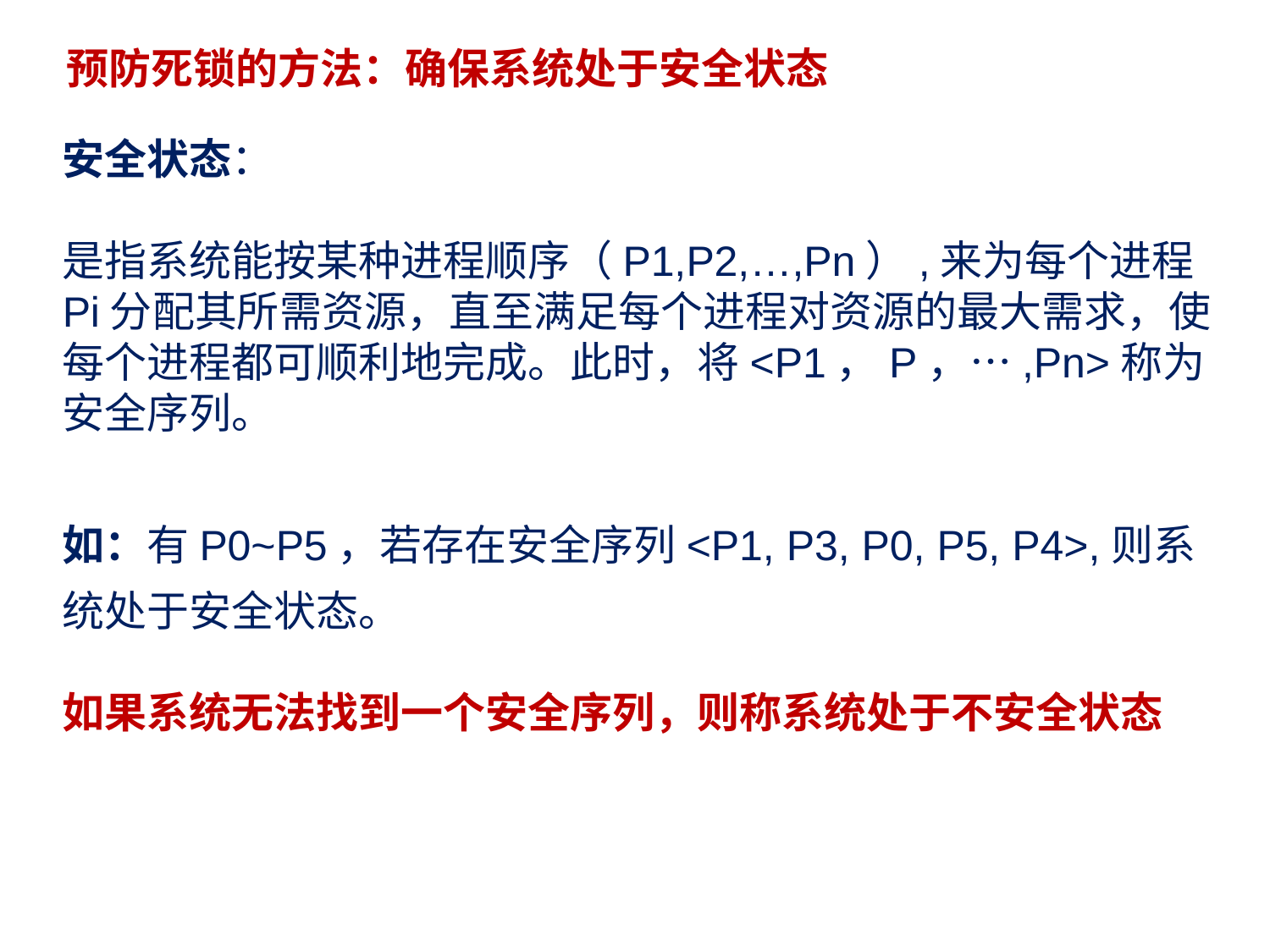

预防死锁的方法：确保系统处于安全状态
安全状态：

是指系统能按某种进程顺序（P1,P2,…,Pn）,来为每个进程Pi分配其所需资源，直至满足每个进程对资源的最大需求，使每个进程都可顺利地完成。此时，将<P1，P，…,Pn>称为安全序列。

如：有P0~P5，若存在安全序列<P1, P3, P0, P5, P4>,则系统处于安全状态。

如果系统无法找到一个安全序列，则称系统处于不安全状态